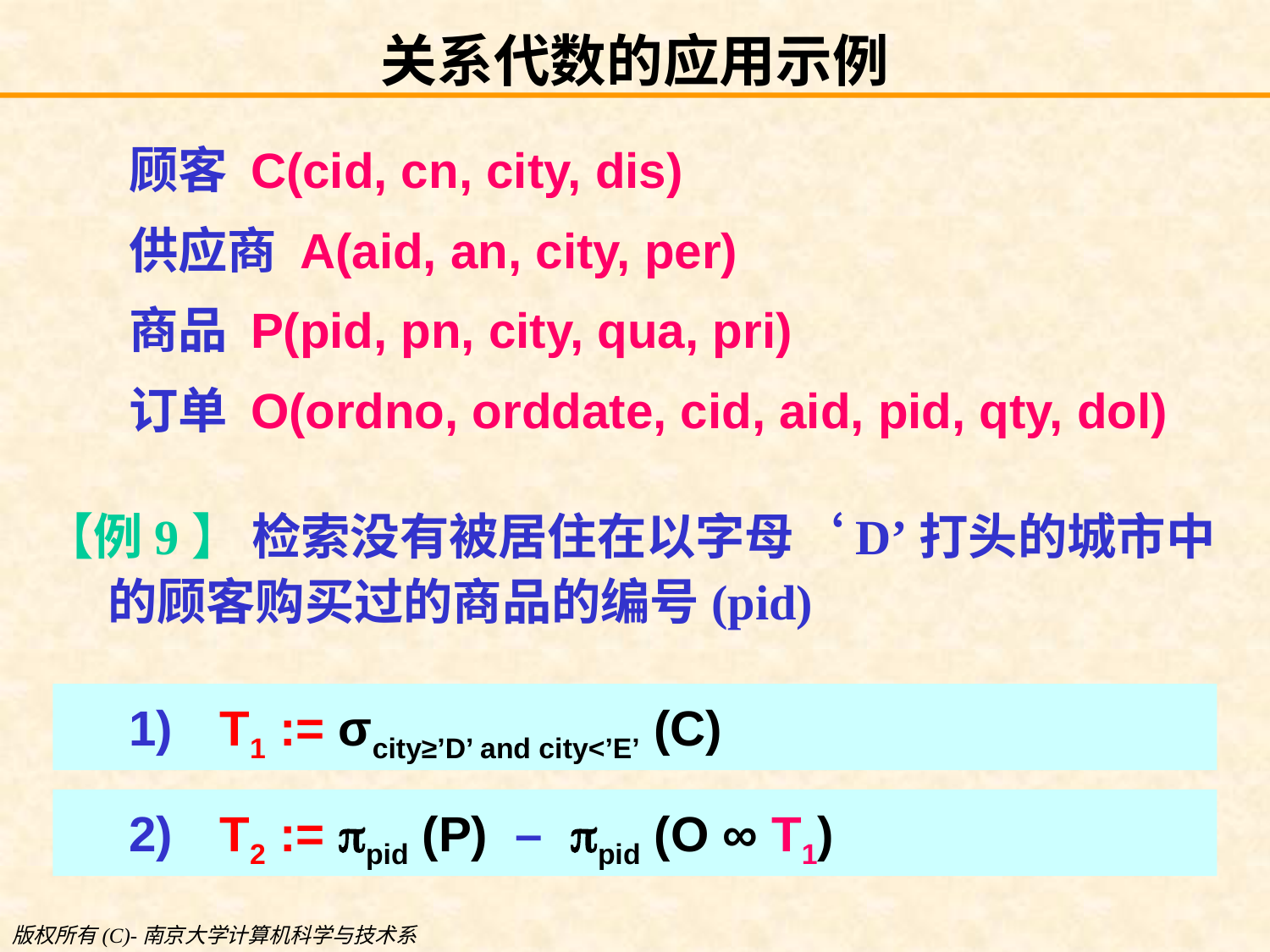

192
# 关系代数的应用示例
顾客 C(cid, cn, city, dis)
供应商 A(aid, an, city, per)
商品 P(pid, pn, city, qua, pri)
订单 O(ordno, orddate, cid, aid, pid, qty, dol)
【例9】 检索没有被居住在以字母‘D’打头的城市中的顾客购买过的商品的编号(pid)
  T1 := σcity≥’D’ and city<’E’ (C)
  T2 := πpid (P)  –  πpid (O ∞ T1)
版权所有(C)-南京大学计算机科学与技术系